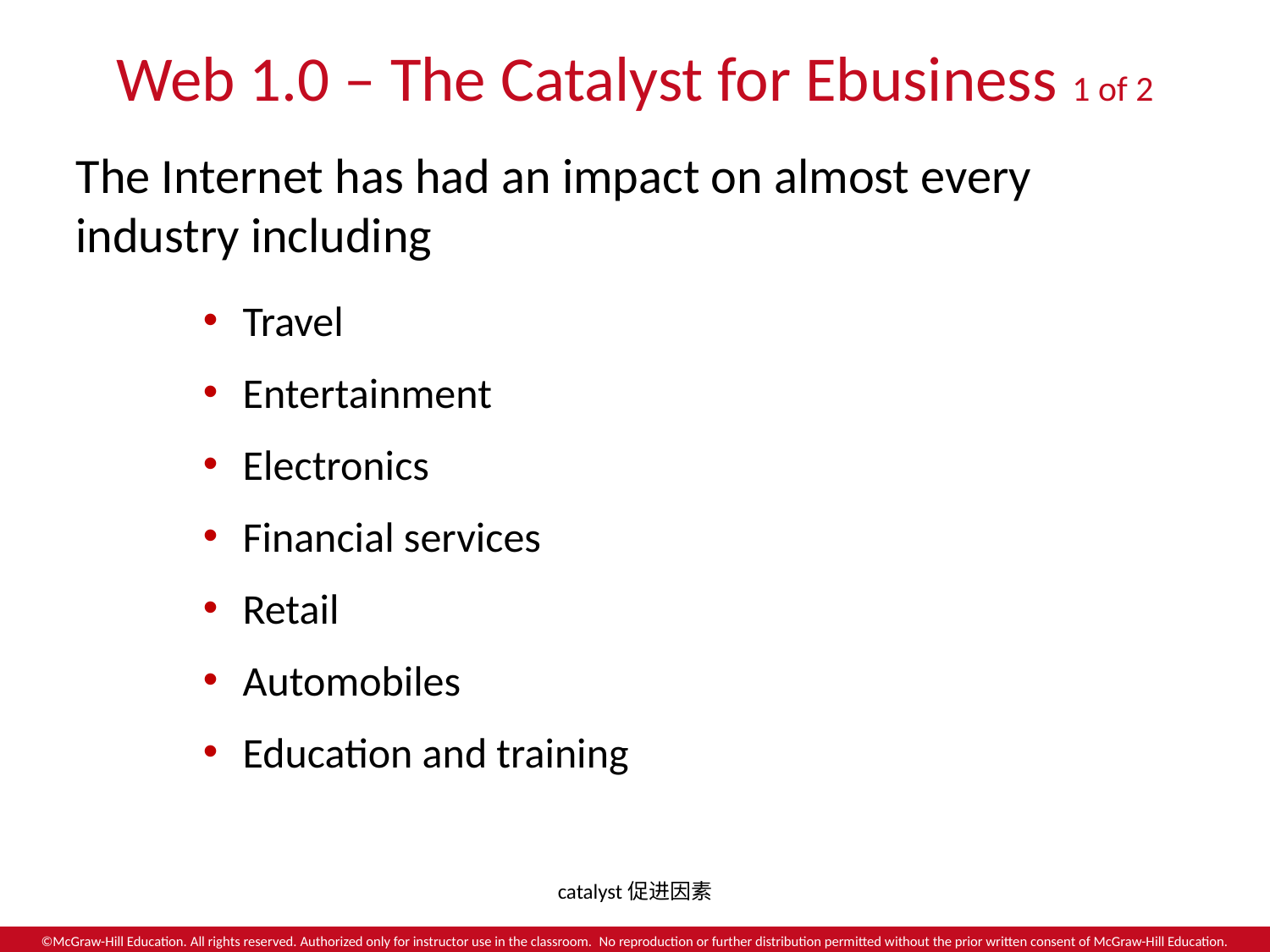

# Web 1.0 – The Catalyst for Ebusiness 1 of 2
The Internet has had an impact on almost every industry including
Travel
Entertainment
Electronics
Financial services
Retail
Automobiles
Education and training
catalyst促进因素